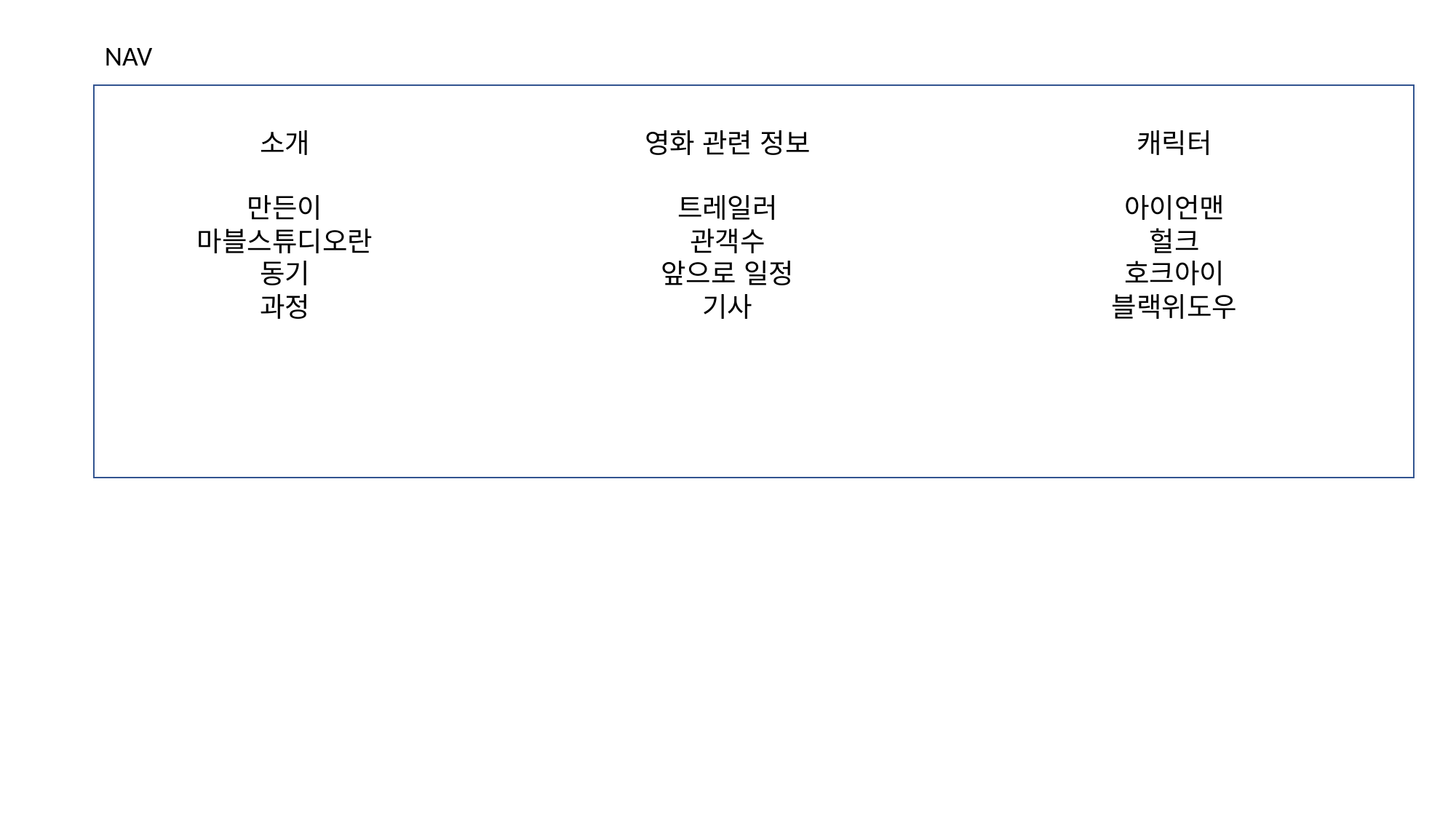

NAV

소개

만든이
마블스튜디오란
동기
과정
영화 관련 정보

트레일러
관객수
앞으로 일정
기사
캐릭터

아이언맨
헐크
호크아이
블랙위도우